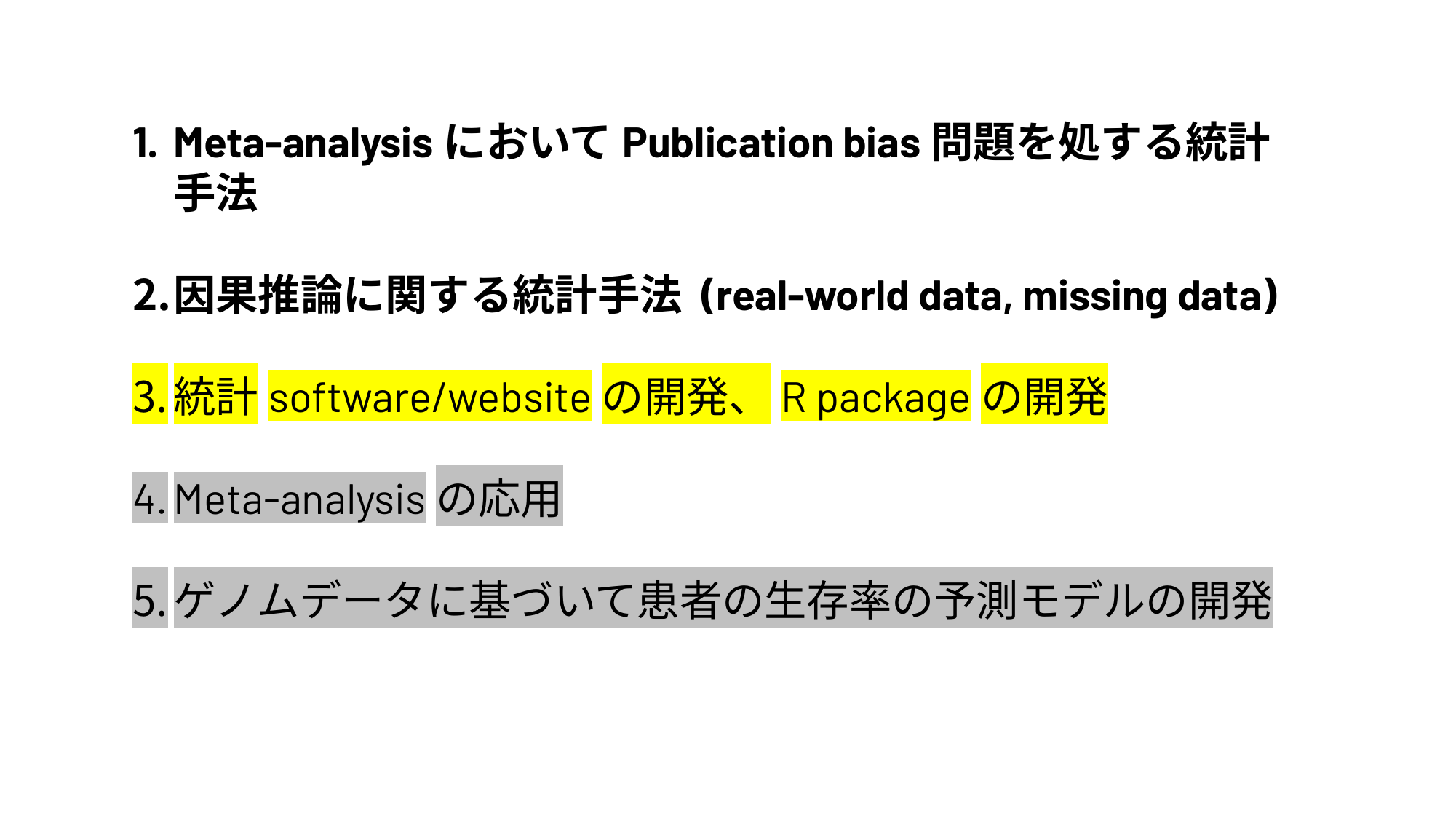

Meta-analysisにおいてPublication bias問題を処する統計手法

因果推論に関する統計手法 (real-world data, missing data)

統計software/websiteの開発、R packageの開発

Meta-analysisの応用

ゲノムデータに基づいて患者の生存率の予測モデルの開発